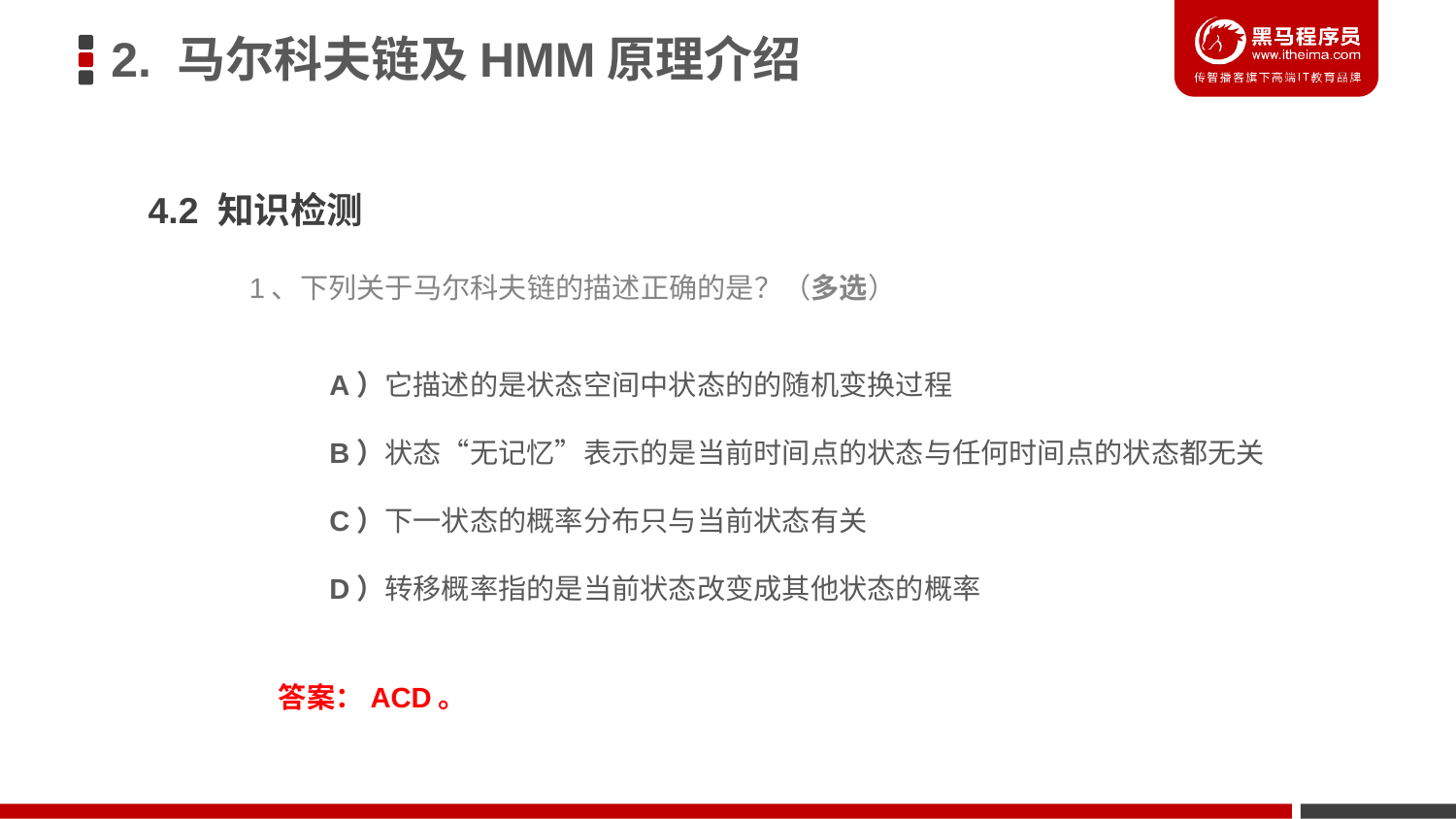

2. 马尔科夫链及HMM原理介绍
4.2 知识检测
1、下列关于马尔科夫链的描述正确的是？（多选）
A）它描述的是状态空间中状态的的随机变换过程

B）状态“无记忆”表示的是当前时间点的状态与任何时间点的状态都无关

C）下一状态的概率分布只与当前状态有关

D）转移概率指的是当前状态改变成其他状态的概率
答案：ACD。